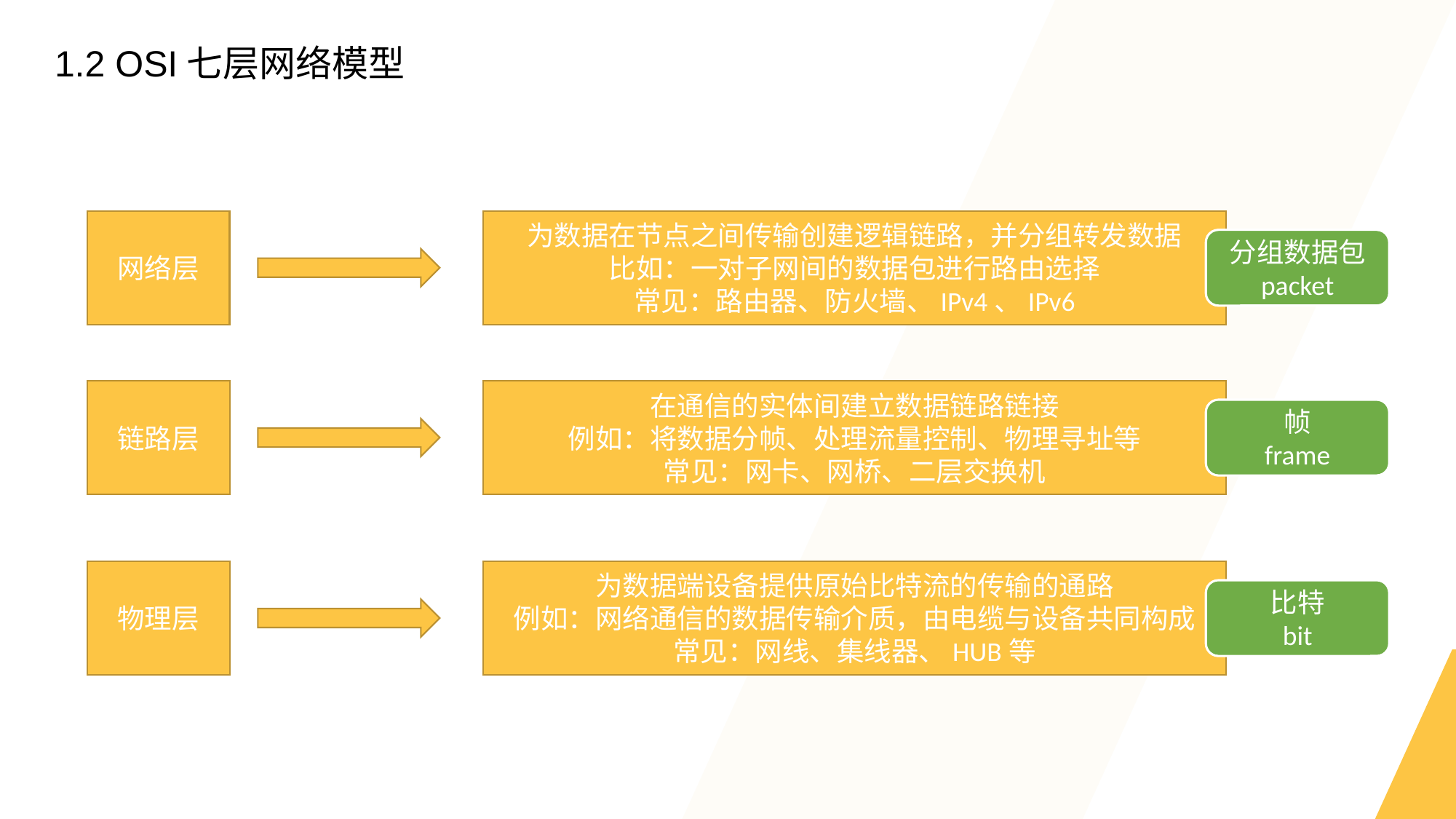

1.2 OSI七层网络模型

网络层
为数据在节点之间传输创建逻辑链路，并分组转发数据
比如：一对子网间的数据包进行路由选择
常见：路由器、防火墙、IPv4、IPv6
分组数据包
packet

链路层
在通信的实体间建立数据链路链接
例如：将数据分帧、处理流量控制、物理寻址等
常见：网卡、网桥、二层交换机
帧
frame

物理层
为数据端设备提供原始比特流的传输的通路
例如：网络通信的数据传输介质，由电缆与设备共同构成
常见：网线、集线器、HUB等
比特
bit